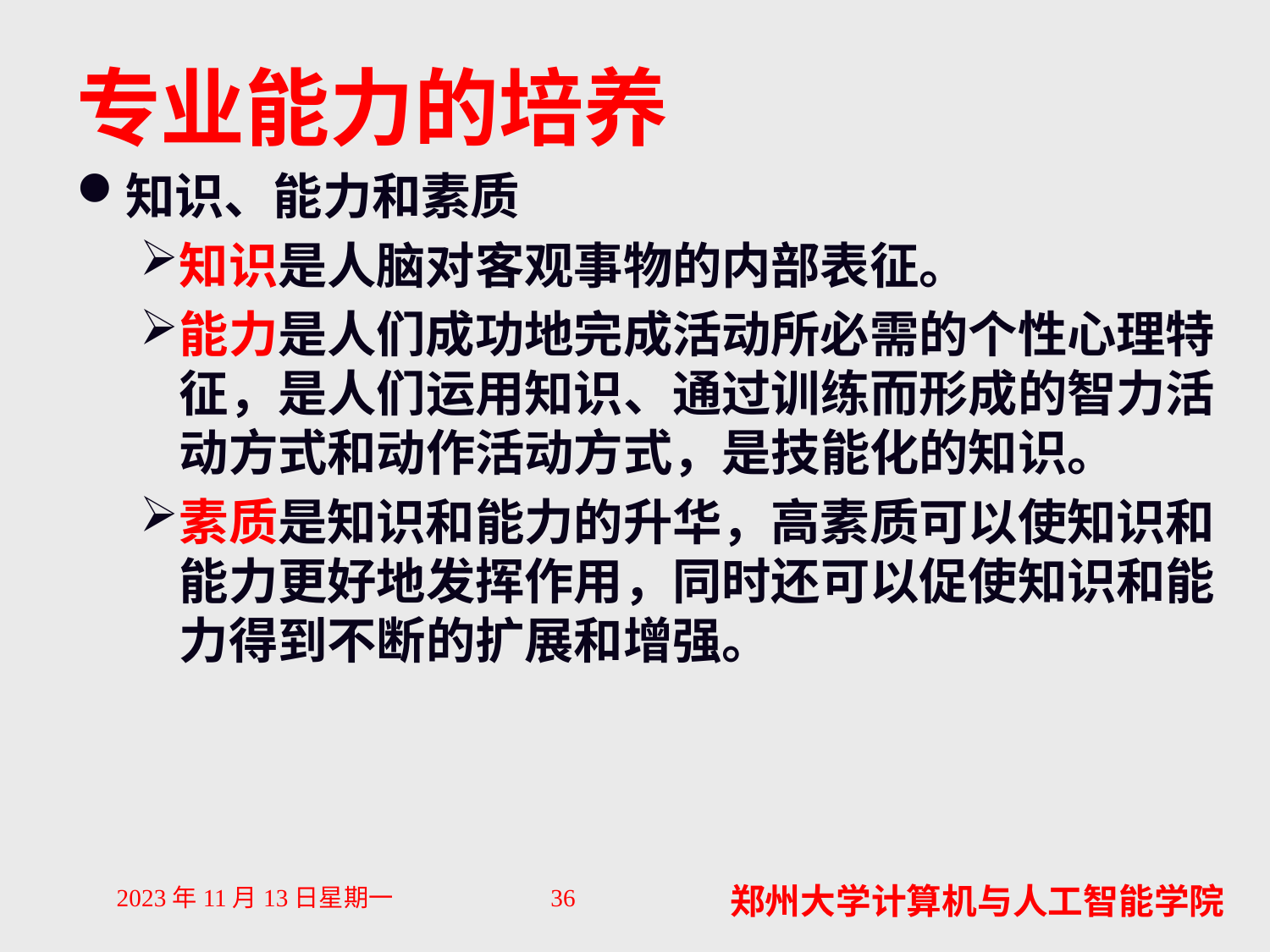

# 专业能力的培养
知识、能力和素质
知识是人脑对客观事物的内部表征。
能力是人们成功地完成活动所必需的个性心理特征，是人们运用知识、通过训练而形成的智力活动方式和动作活动方式，是技能化的知识。
素质是知识和能力的升华，高素质可以使知识和能力更好地发挥作用，同时还可以促使知识和能力得到不断的扩展和增强。